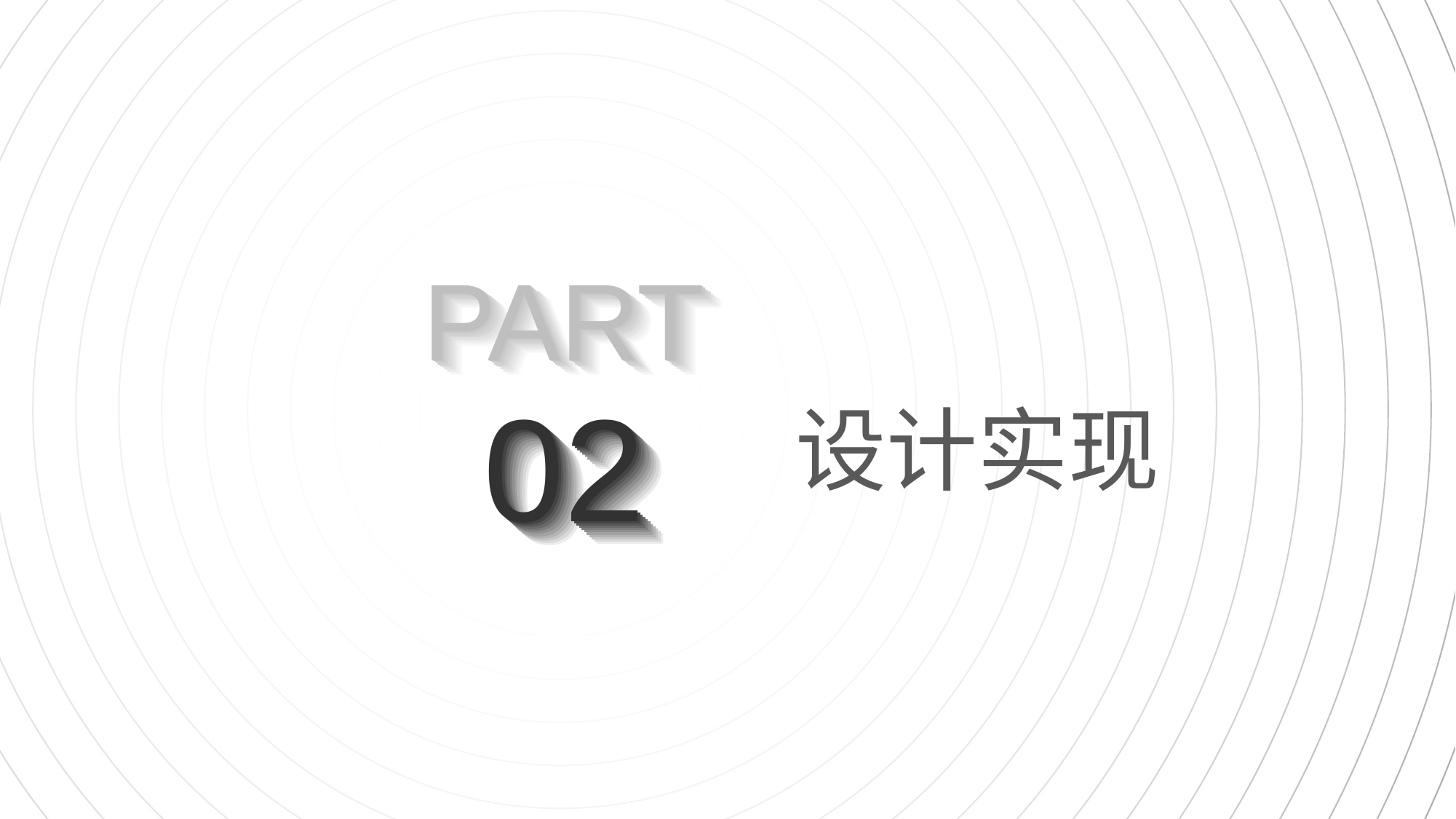

PART
PART
PART
PART
PART
PART
PART
PART
PART
PART
PART
PART
设计实现
02
02
02
02
02
02
02
02
02
02
02
02